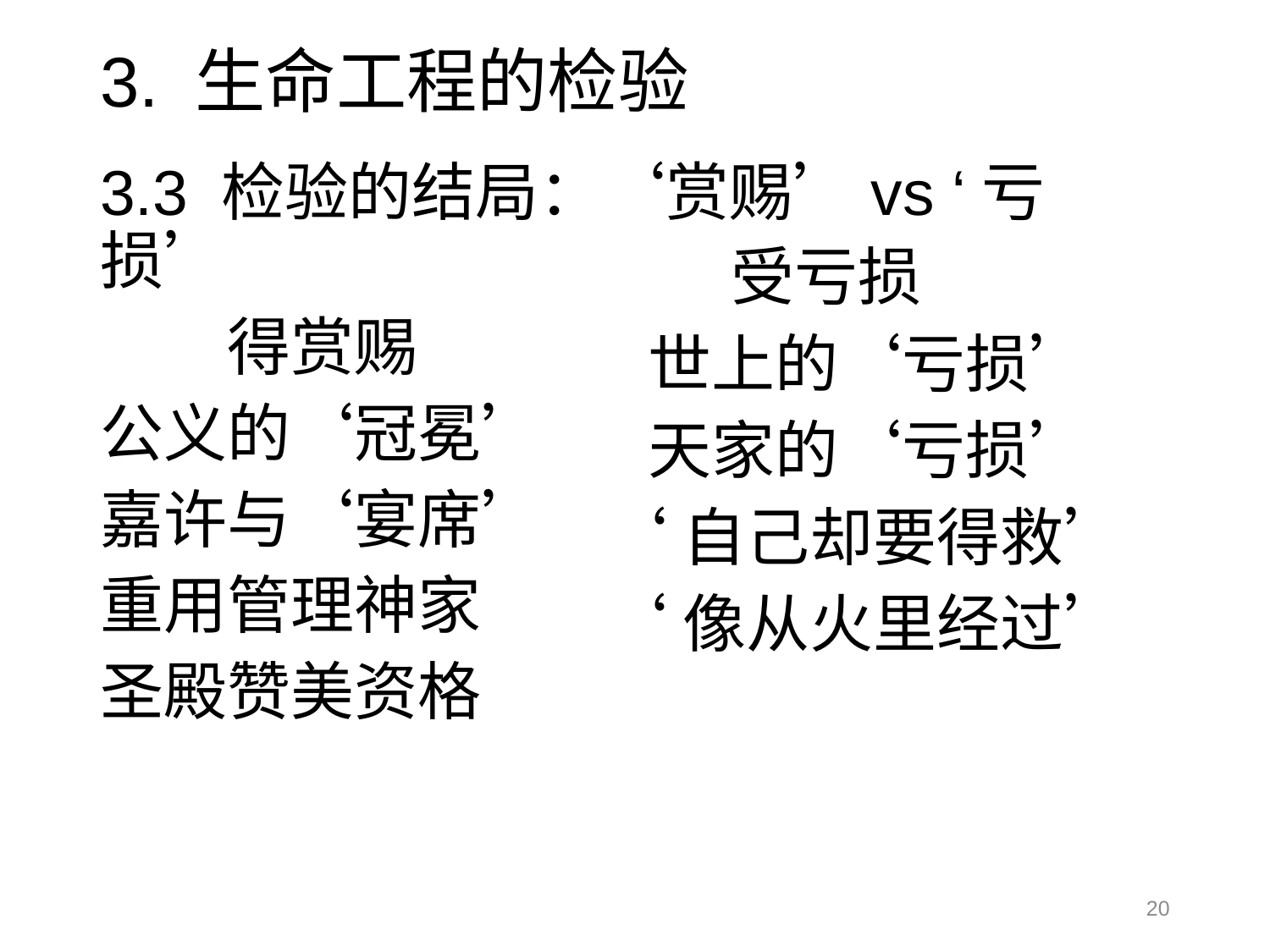

# 3. 生命工程的检验
3.3 检验的结局：‘赏赐’vs ‘亏损’
	得赏赐
公义的‘冠冕’
嘉许与‘宴席’
重用管理神家
圣殿赞美资格
	受亏损
  世上的‘亏损’
  天家的‘亏损’
‘自己却要得救’
‘像从火里经过’

20